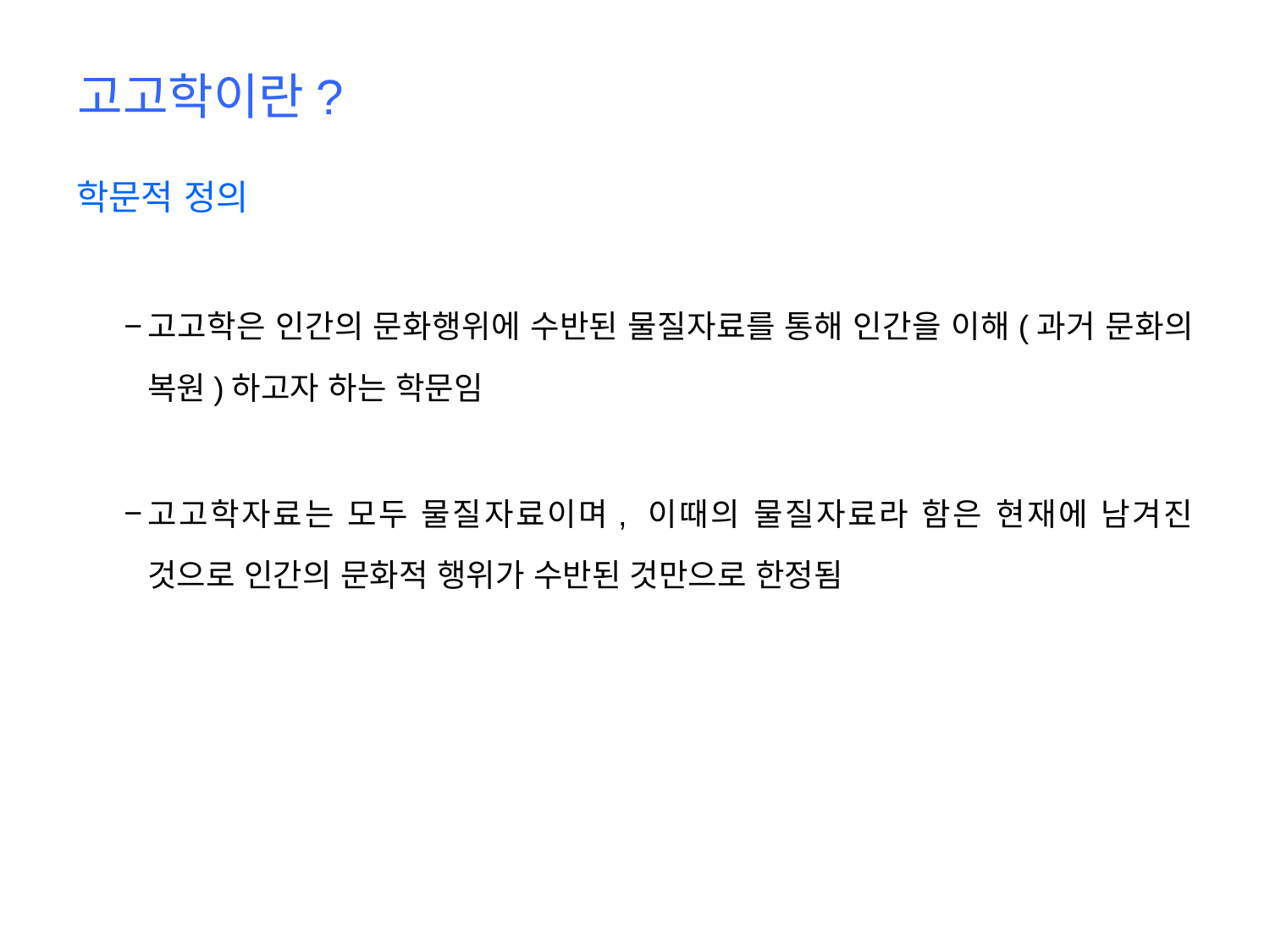

# 고고학이란?
학문적 정의

고고학은 인간의 문화행위에 수반된 물질자료를 통해 인간을 이해(과거 문화의 복원)하고자 하는 학문임

고고학자료는 모두 물질자료이며, 이때의 물질자료라 함은 현재에 남겨진 것으로 인간의 문화적 행위가 수반된 것만으로 한정됨